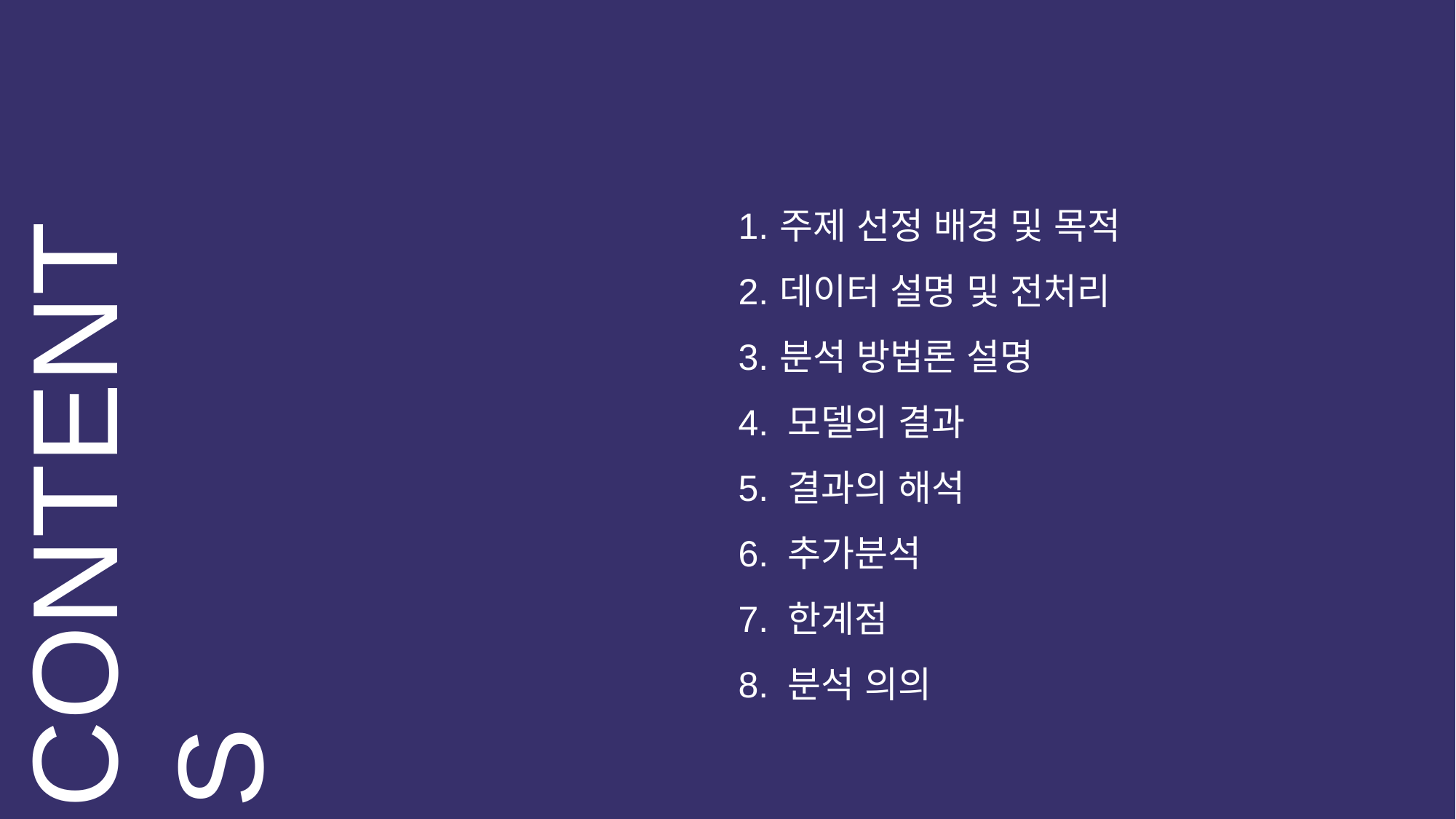

주제 선정 배경 및 목적
데이터 설명 및 전처리
분석 방법론 설명
4. 모델의 결과
5. 결과의 해석
6. 추가분석
7. 한계점
8. 분석 의의
CONTENTS